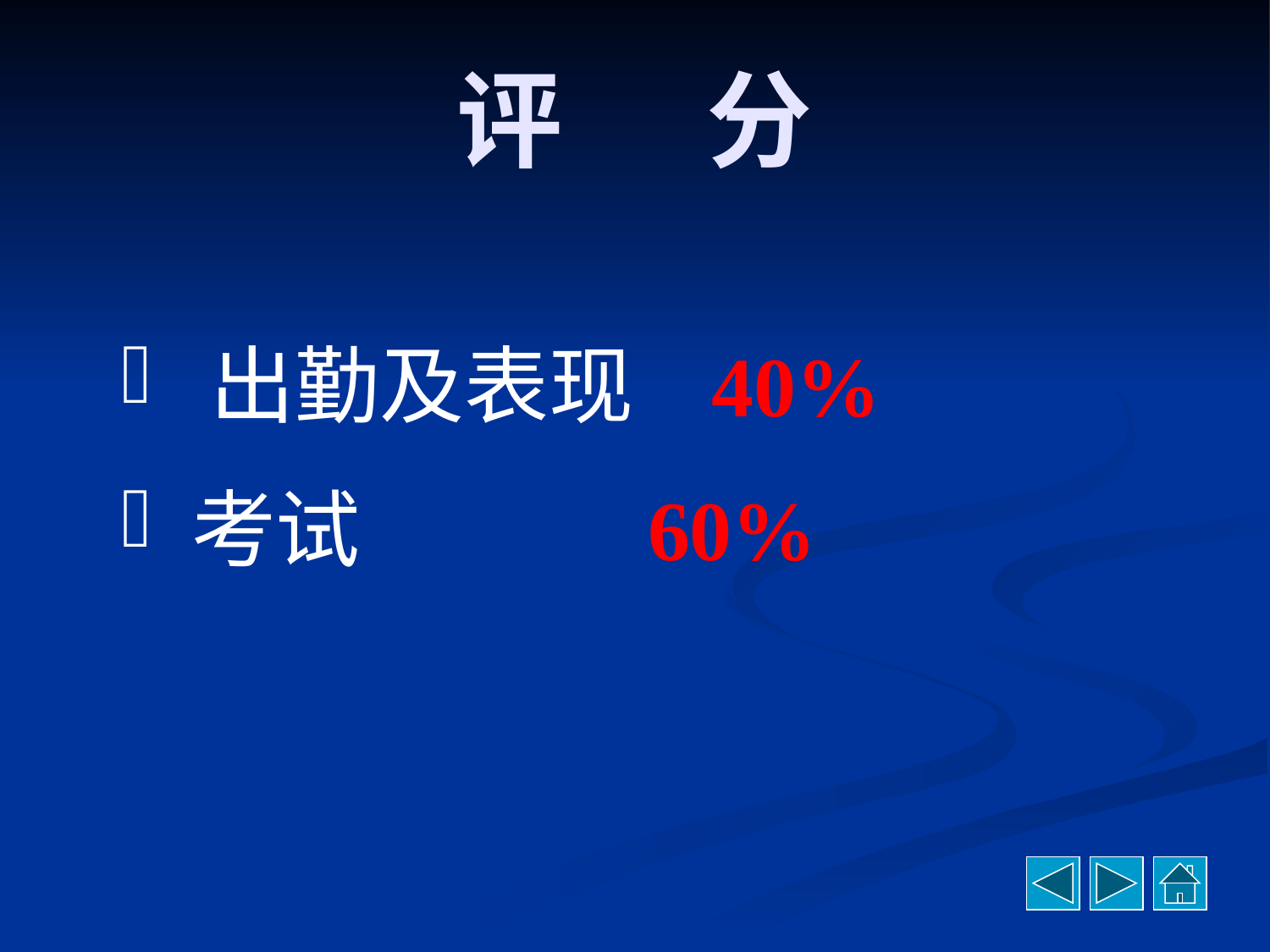

# 评      分
  出勤及表现   40%
 考试              60%